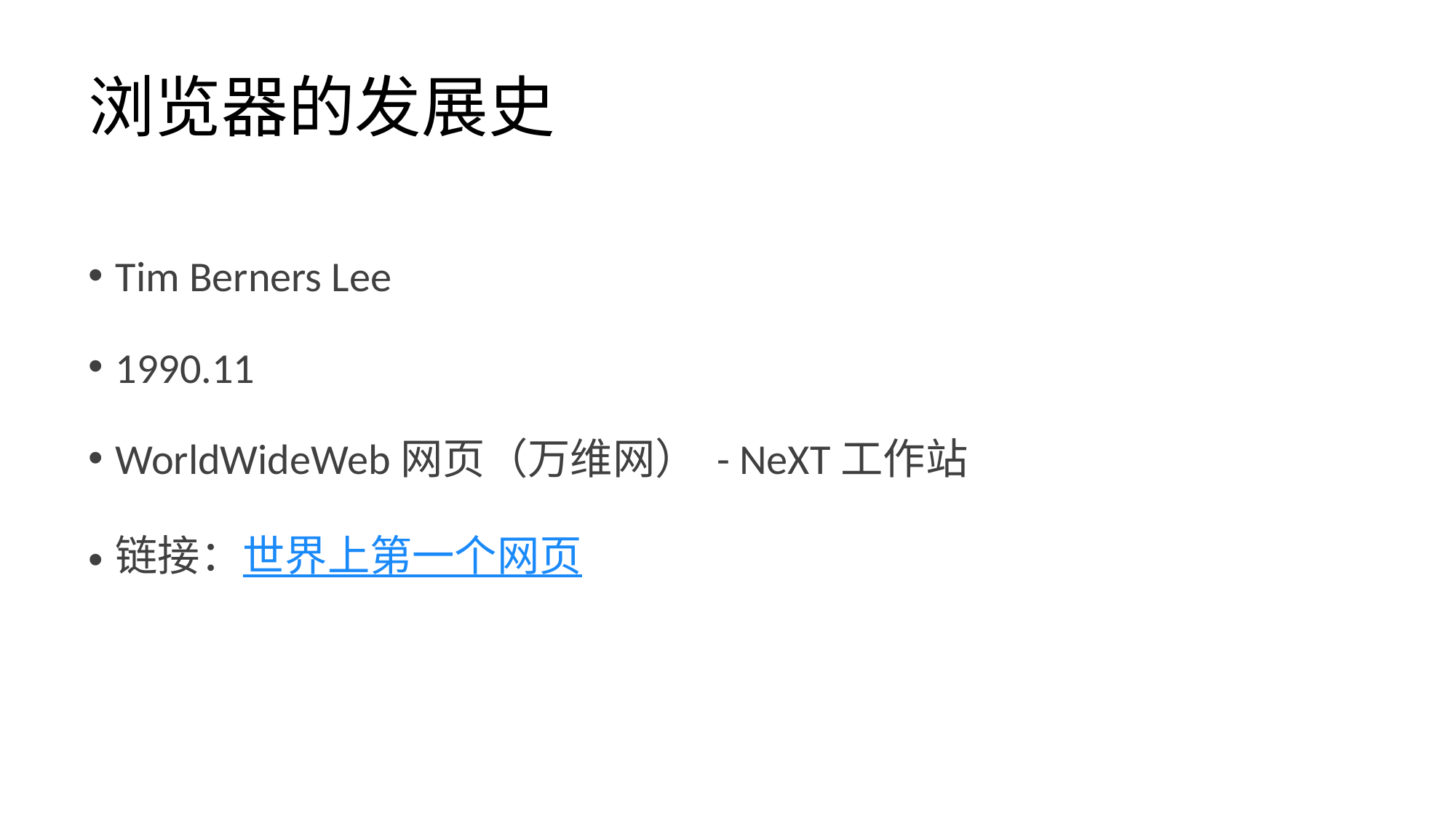

# 浏览器的发展史
Tim Berners Lee
1990.11
WorldWideWeb网页（万维网） - NeXT工作站
链接：世界上第一个网页